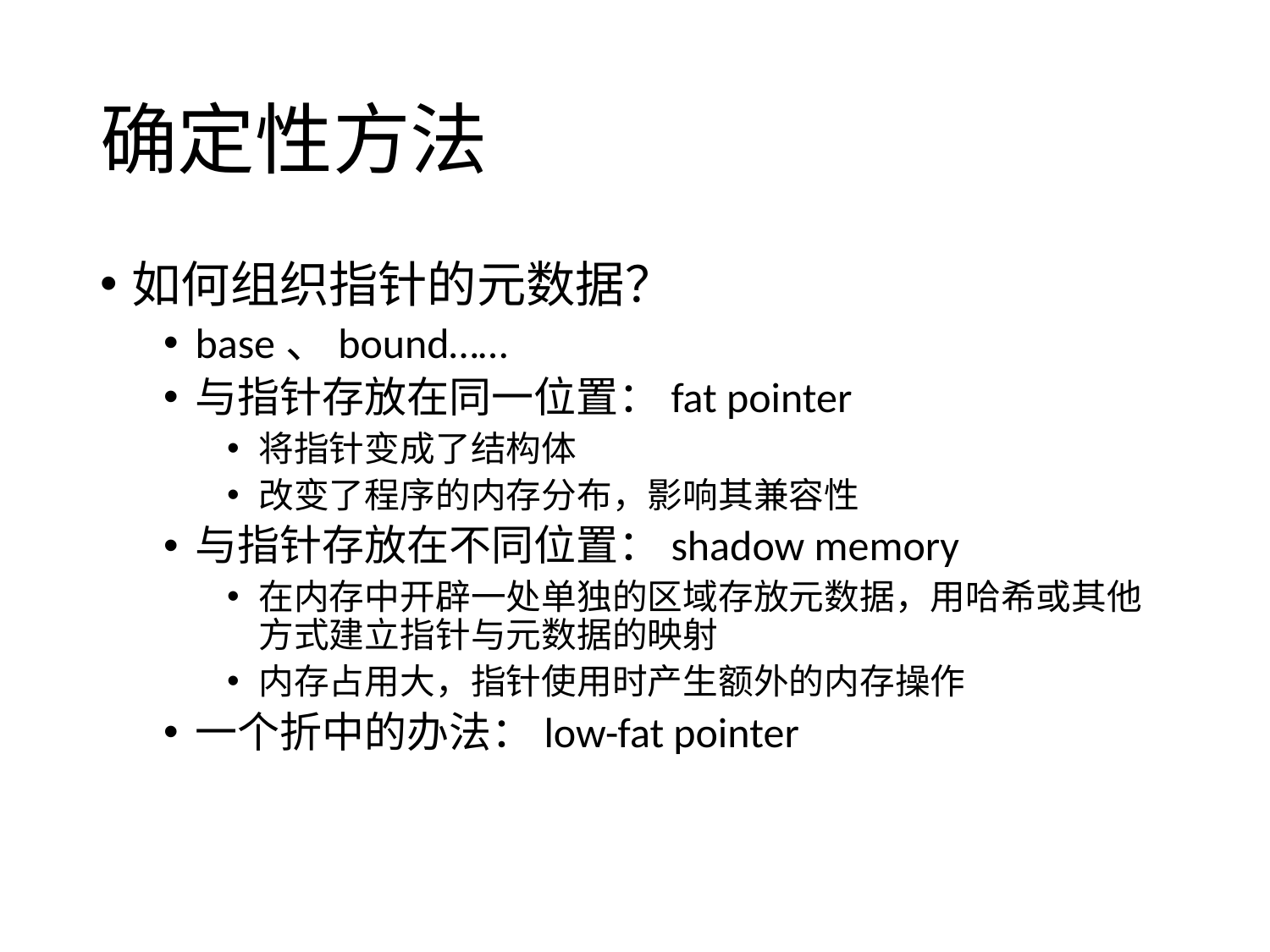

# 确定性方法
如何组织指针的元数据？
base、bound……
与指针存放在同一位置：fat pointer
将指针变成了结构体
改变了程序的内存分布，影响其兼容性
与指针存放在不同位置：shadow memory
在内存中开辟一处单独的区域存放元数据，用哈希或其他方式建立指针与元数据的映射
内存占用大，指针使用时产生额外的内存操作
一个折中的办法：low-fat pointer